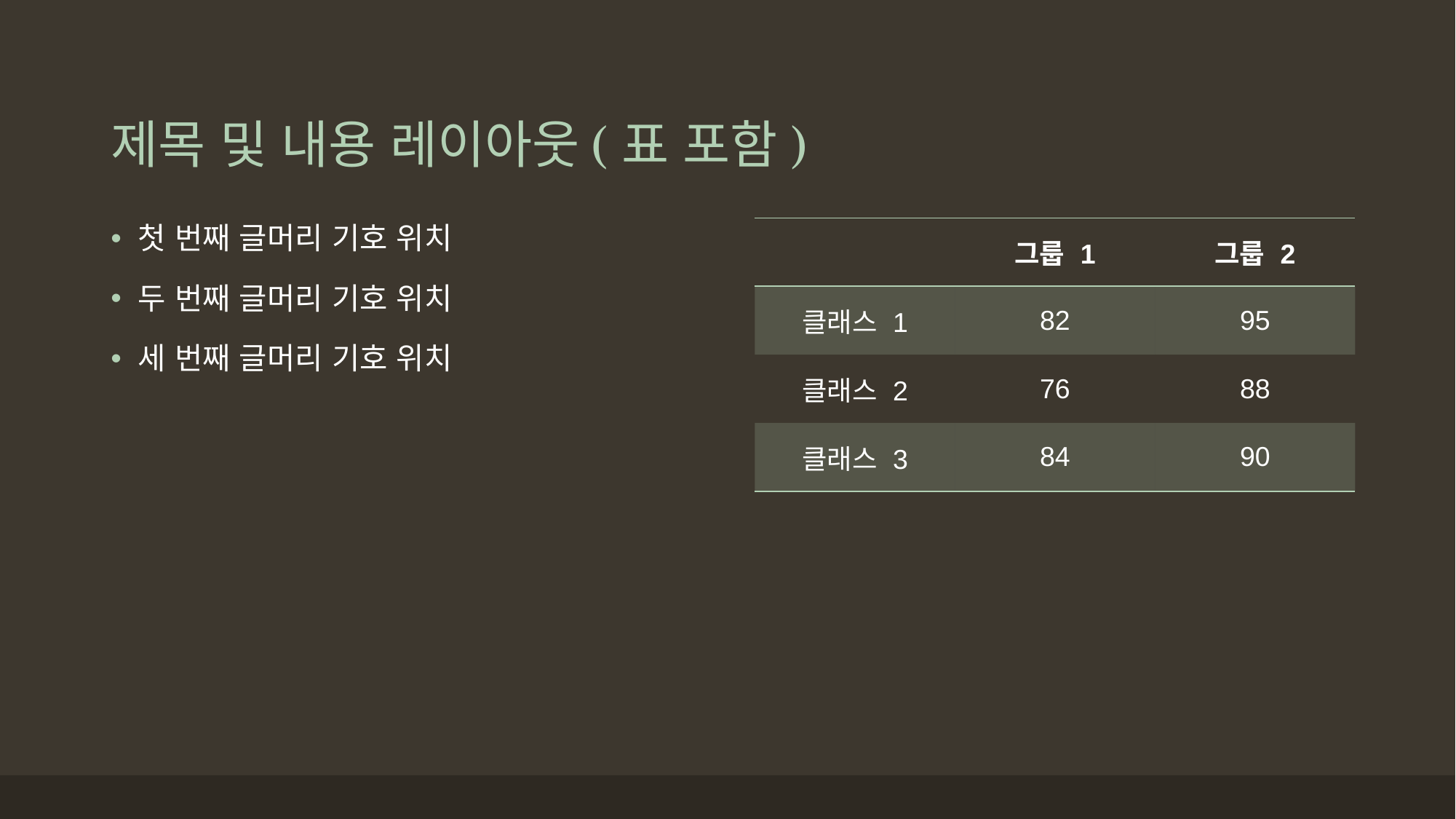

# 제목 및 내용 레이아웃(표 포함)
|  | 그룹 1 | 그룹 2 |
| --- | --- | --- |
| 클래스 1 | 82 | 95 |
| 클래스 2 | 76 | 88 |
| 클래스 3 | 84 | 90 |
첫 번째 글머리 기호 위치
두 번째 글머리 기호 위치
세 번째 글머리 기호 위치